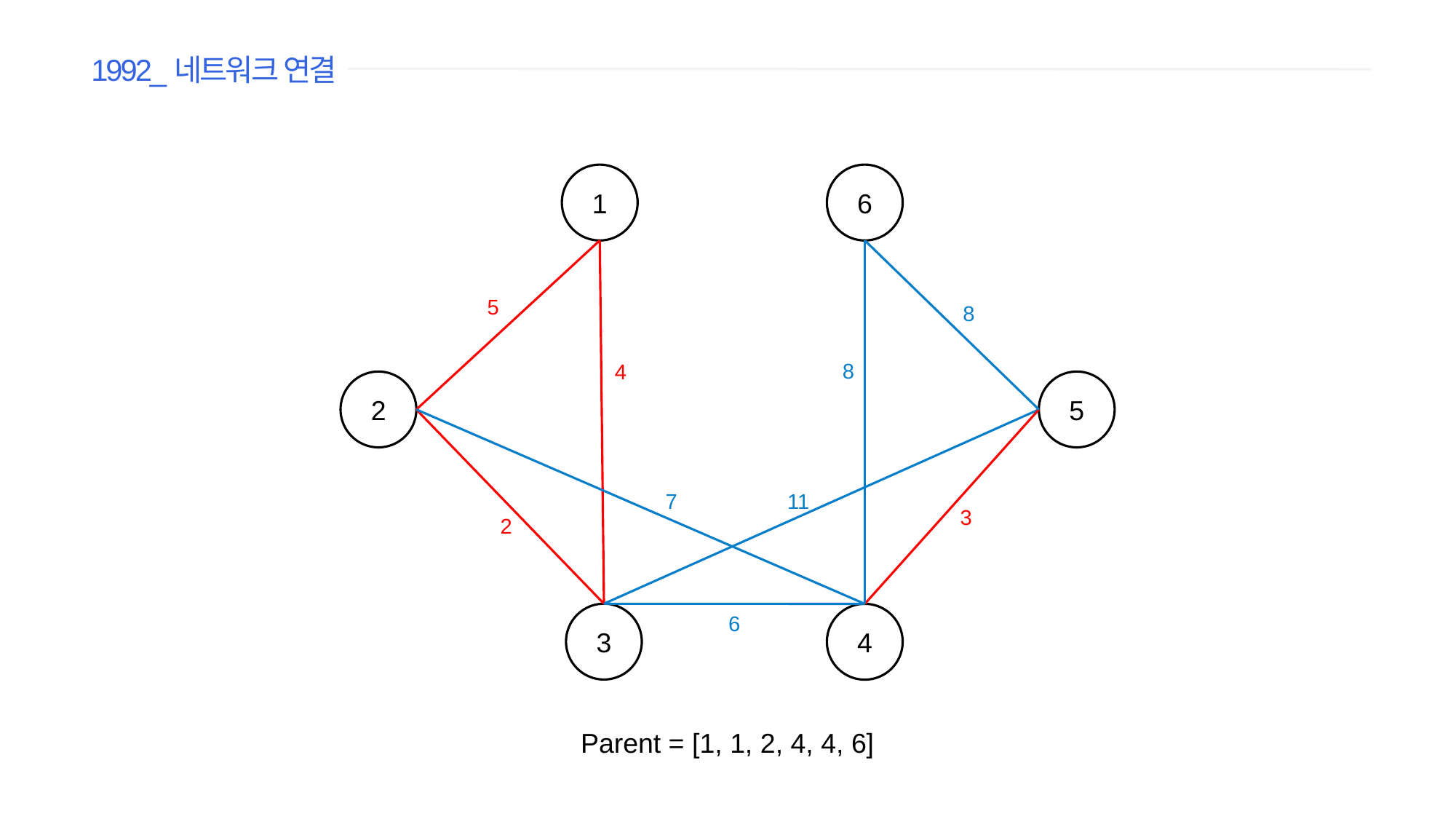

1992_네트워크 연결
1
6
5
8
8
4
2
5
11
7
3
2
3
4
6
Parent = [1, 1, 2, 4, 4, 6]